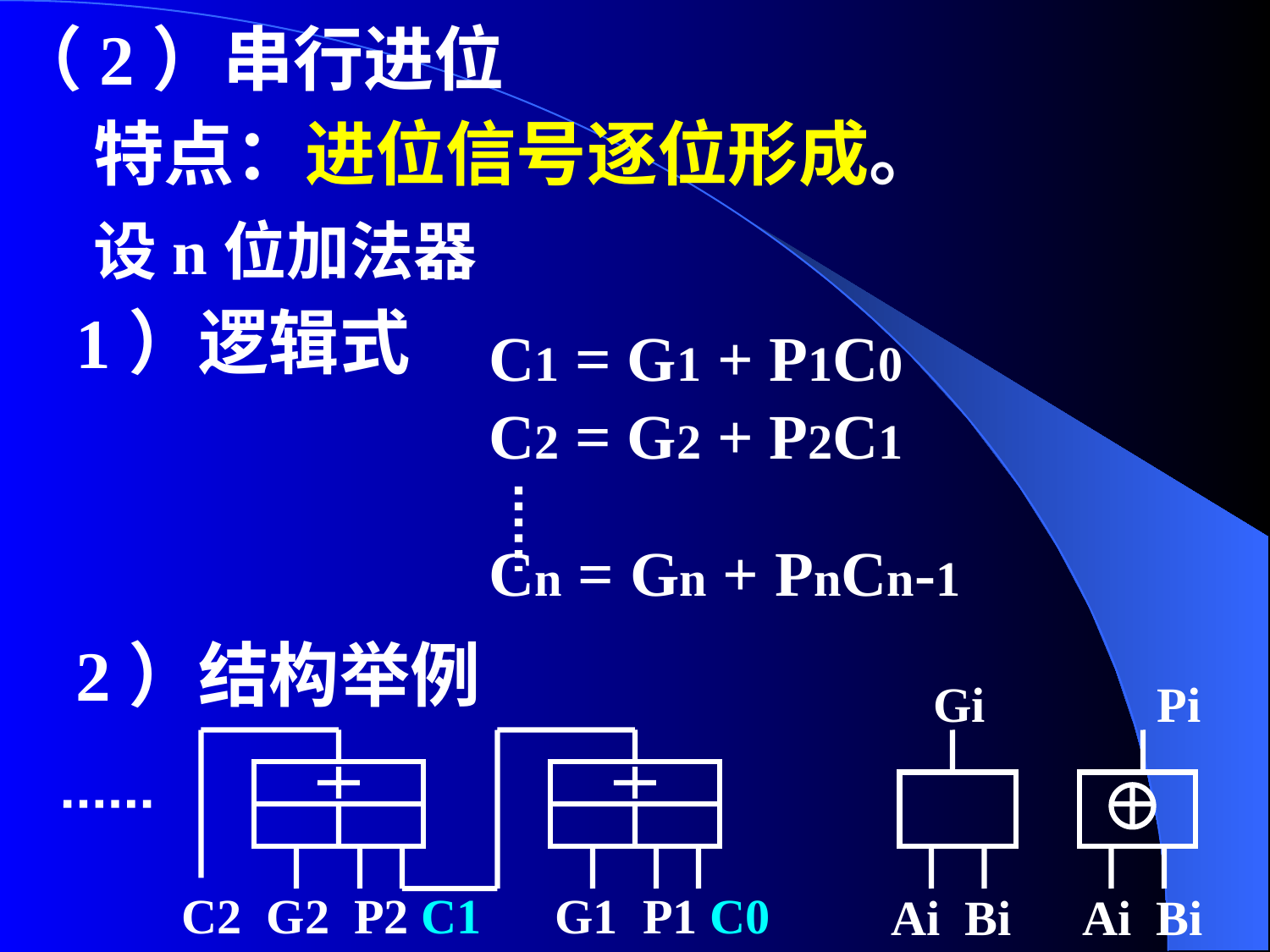

（2）串行进位
    特点：进位信号逐位形成。
    设n位加法器
    1）逻辑式
C1 = G1 + P1C0
C2 = G2 + P2C1

Cn = Gn + PnCn-1

2）结构举例
Gi              Pi

C2  G2  P2 C1      G1  P1 C0
Ai  Bi      Ai  Bi